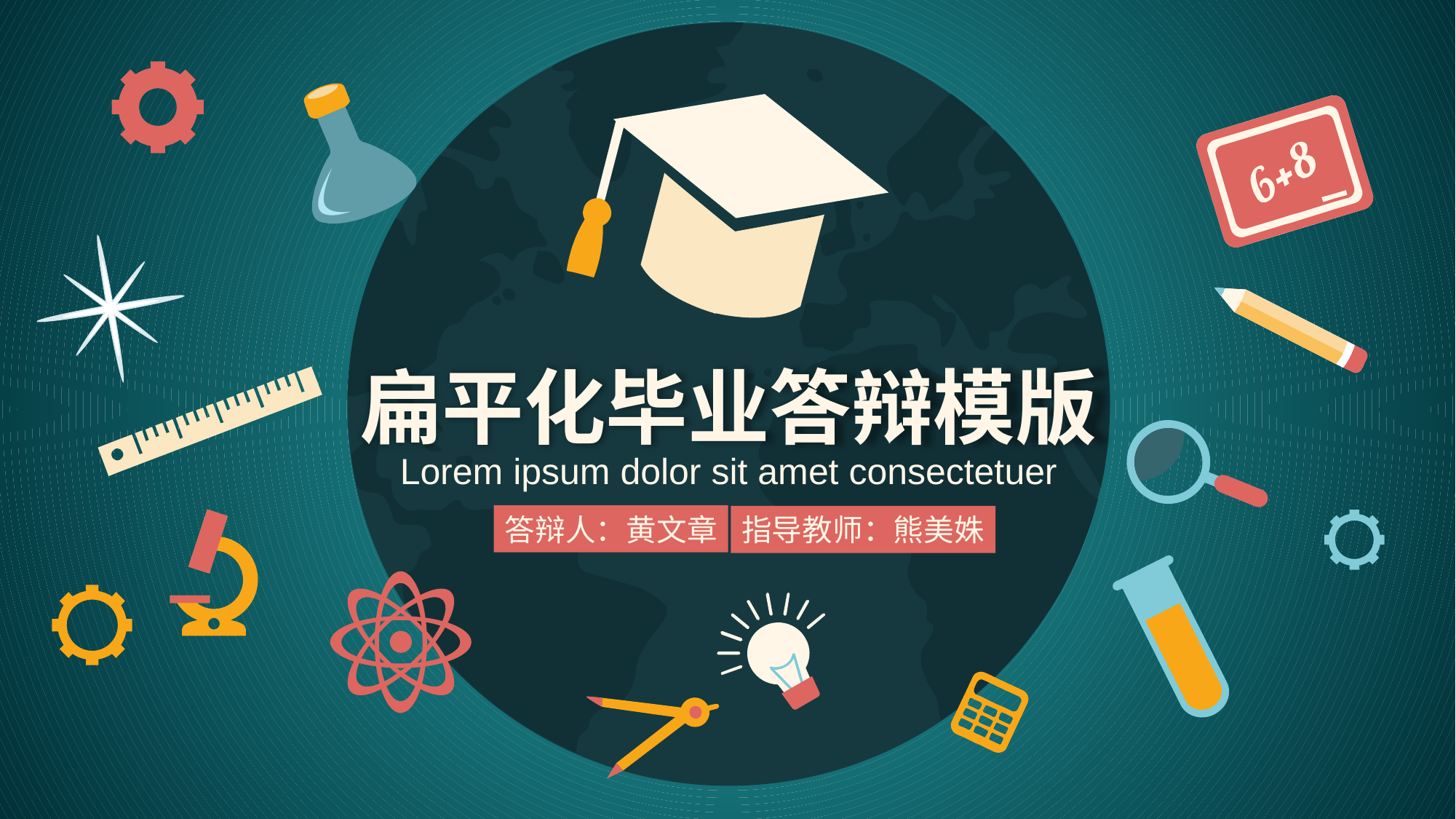

扁平化毕业答辩模版

Lorem ipsum dolor sit amet consectetuer
答辩人：黄文章
指导教师：熊美姝